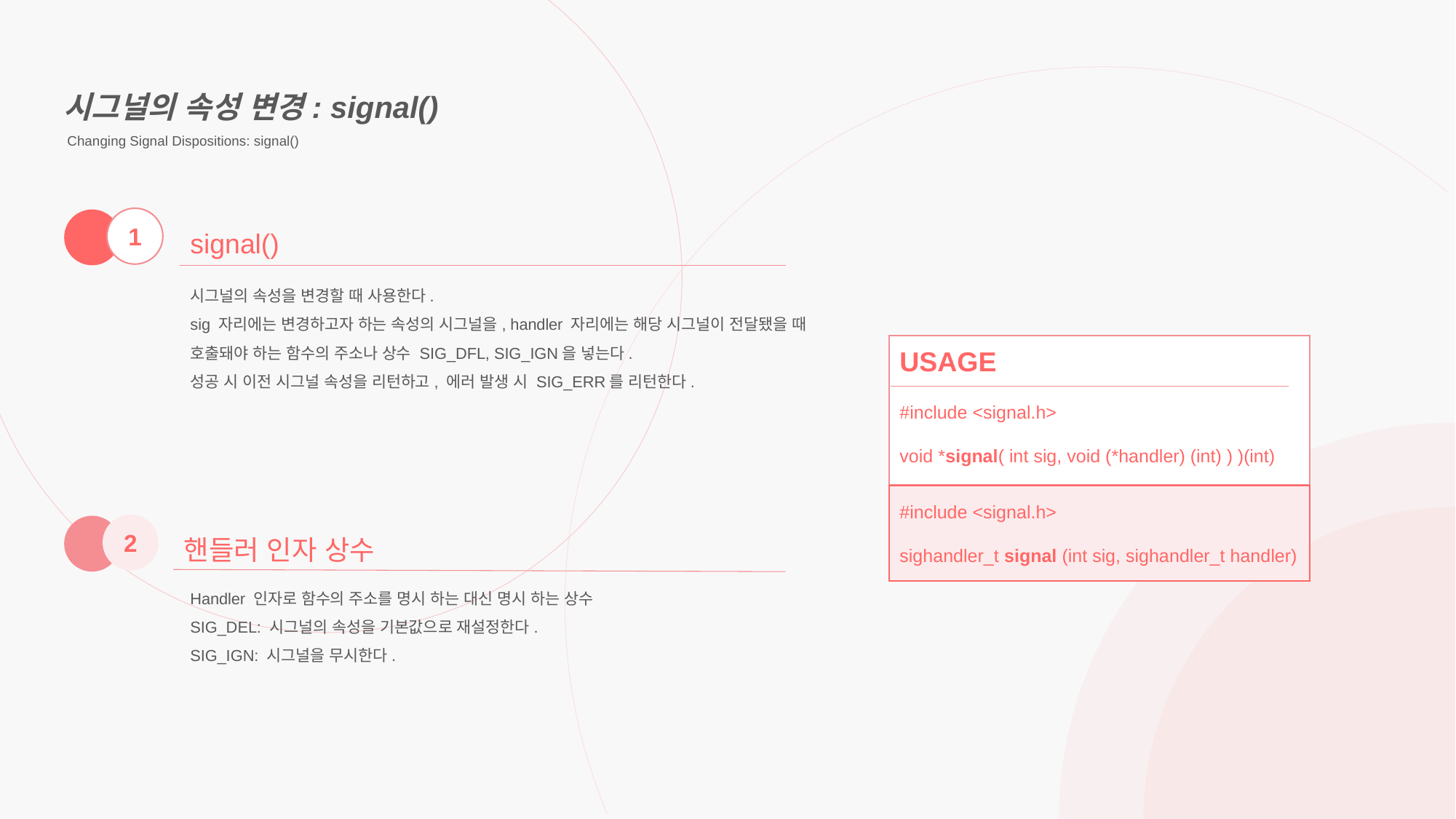

시그널의 속성 변경: signal()
 Changing Signal Dispositions: signal()

1

signal()
시그널의 속성을 변경할 때 사용한다.
sig 자리에는 변경하고자 하는 속성의 시그널을, handler 자리에는 해당 시그널이 전달됐을 때 호출돼야 하는 함수의 주소나 상수 SIG_DFL, SIG_IGN을 넣는다.
성공 시 이전 시그널 속성을 리턴하고, 에러 발생 시 SIG_ERR를 리턴한다.

USAGE
#include <signal.h>

void *signal( int sig, void (*handler) (int) ) )(int)

#include <signal.h>

sighandler_t signal (int sig, sighandler_t handler)

2

핸들러 인자 상수
Handler 인자로 함수의 주소를 명시 하는 대신 명시 하는 상수
SIG_DEL: 시그널의 속성을 기본값으로 재설정한다.
SIG_IGN: 시그널을 무시한다.